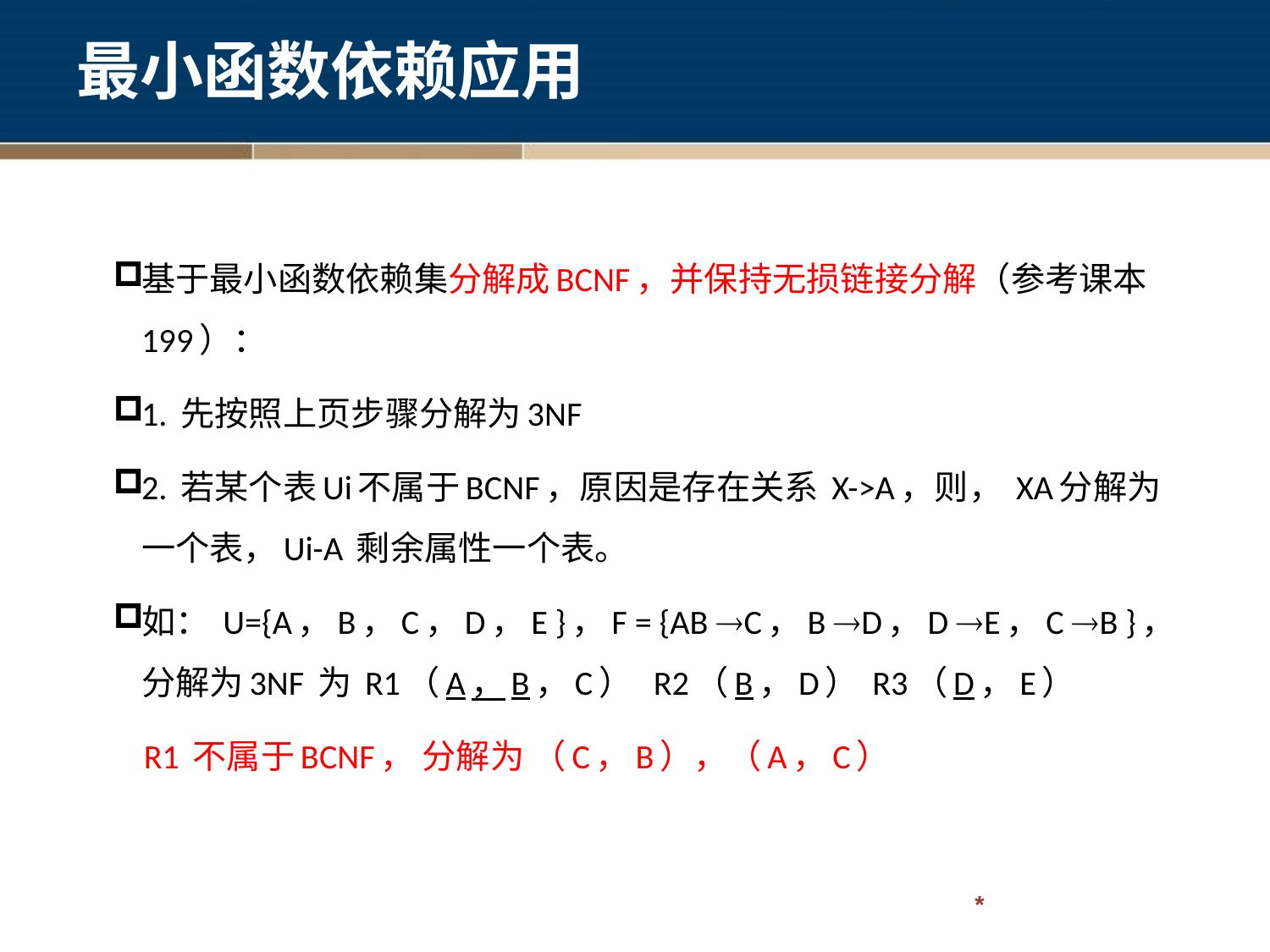

基于最小函数依赖集分解成BCNF，并保持无损链接分解（参考课本199）：
1. 先按照上页步骤分解为3NF
2. 若某个表Ui不属于BCNF，原因是存在关系 X->A，则， XA分解为一个表，Ui-A 剩余属性一个表。
如： U={A，B，C，D，E }，F = {AB →C，B →D，D →E，C →B }， 分解为3NF 为 R1（A，B，C）  R2（B，D） R3（D，E）
    R1 不属于BCNF， 分解为 （C，B），（A，C）

最小函数依赖应用

*